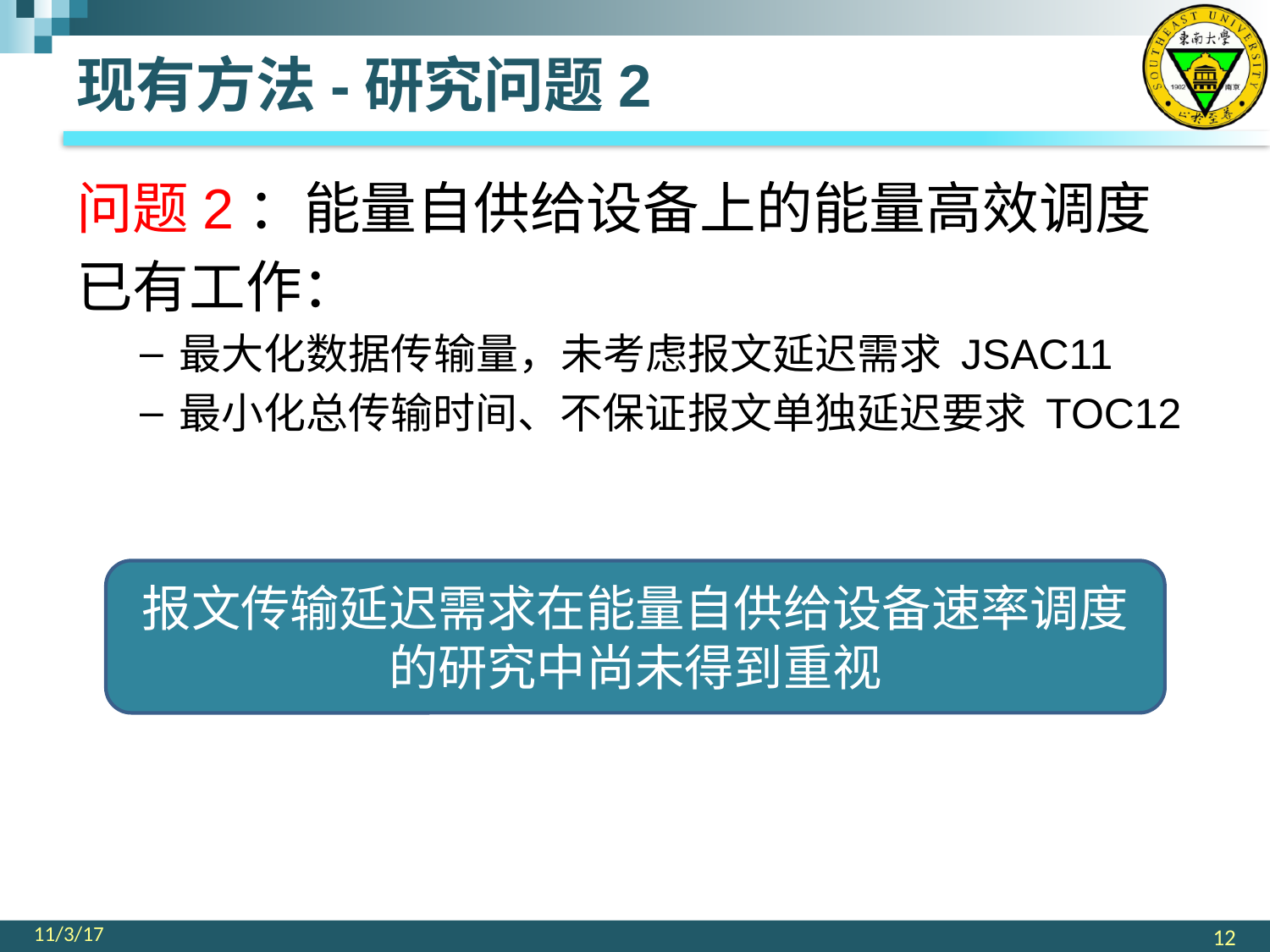

# 现有方法-研究问题2
问题2：能量自供给设备上的能量高效调度
已有工作：
最大化数据传输量，未考虑报文延迟需求 JSAC11
最小化总传输时间、不保证报文单独延迟要求 TOC12

报文传输延迟需求在能量自供给设备速率调度
的研究中尚未得到重视
11/3/17
12